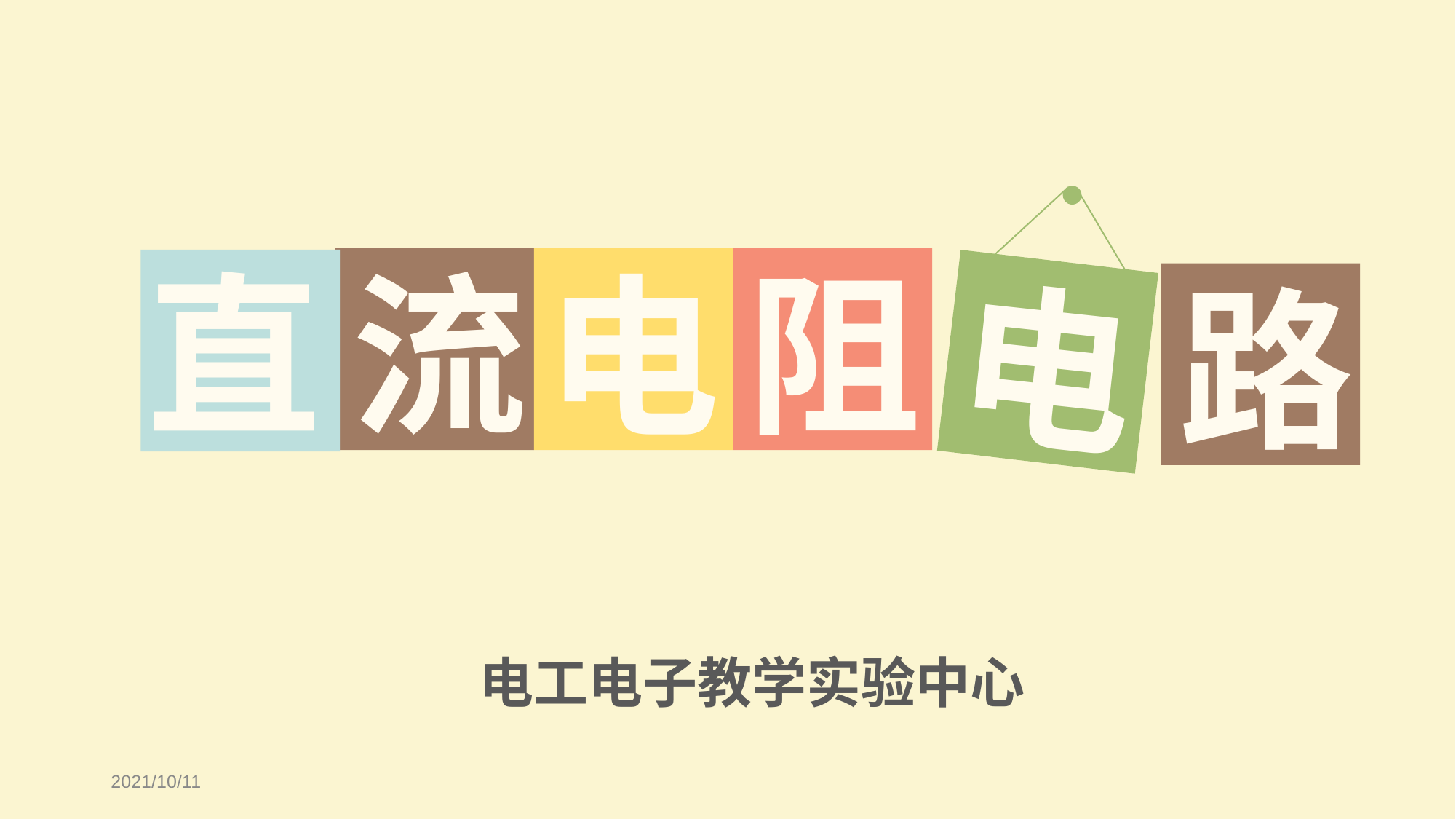

直
流
阻
电

电
路

电工电子教学实验中心
2021/10/11